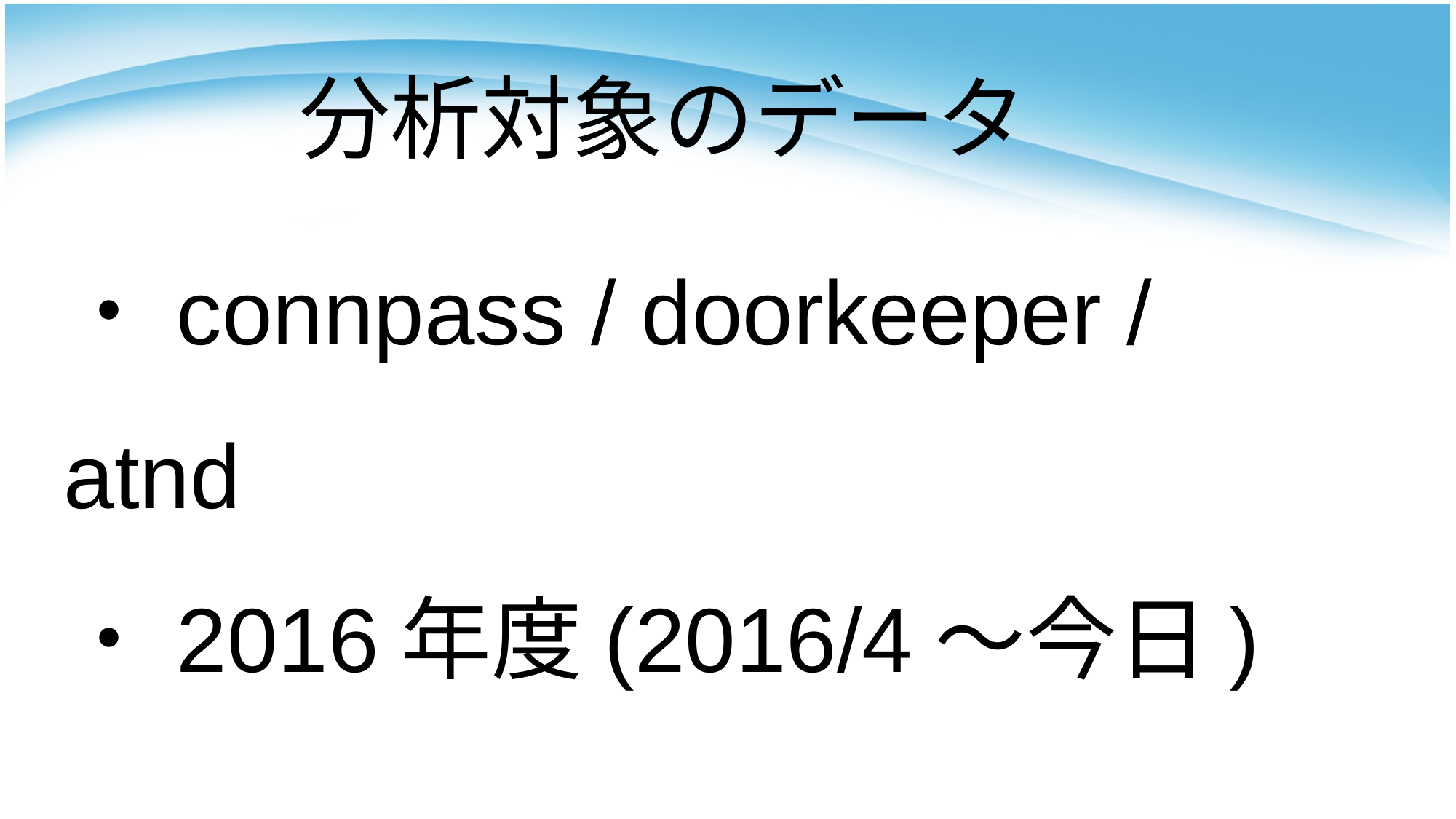

分析対象のデータ
# ・connpass / doorkeeper / atnd ・2016年度(2016/4～今日)